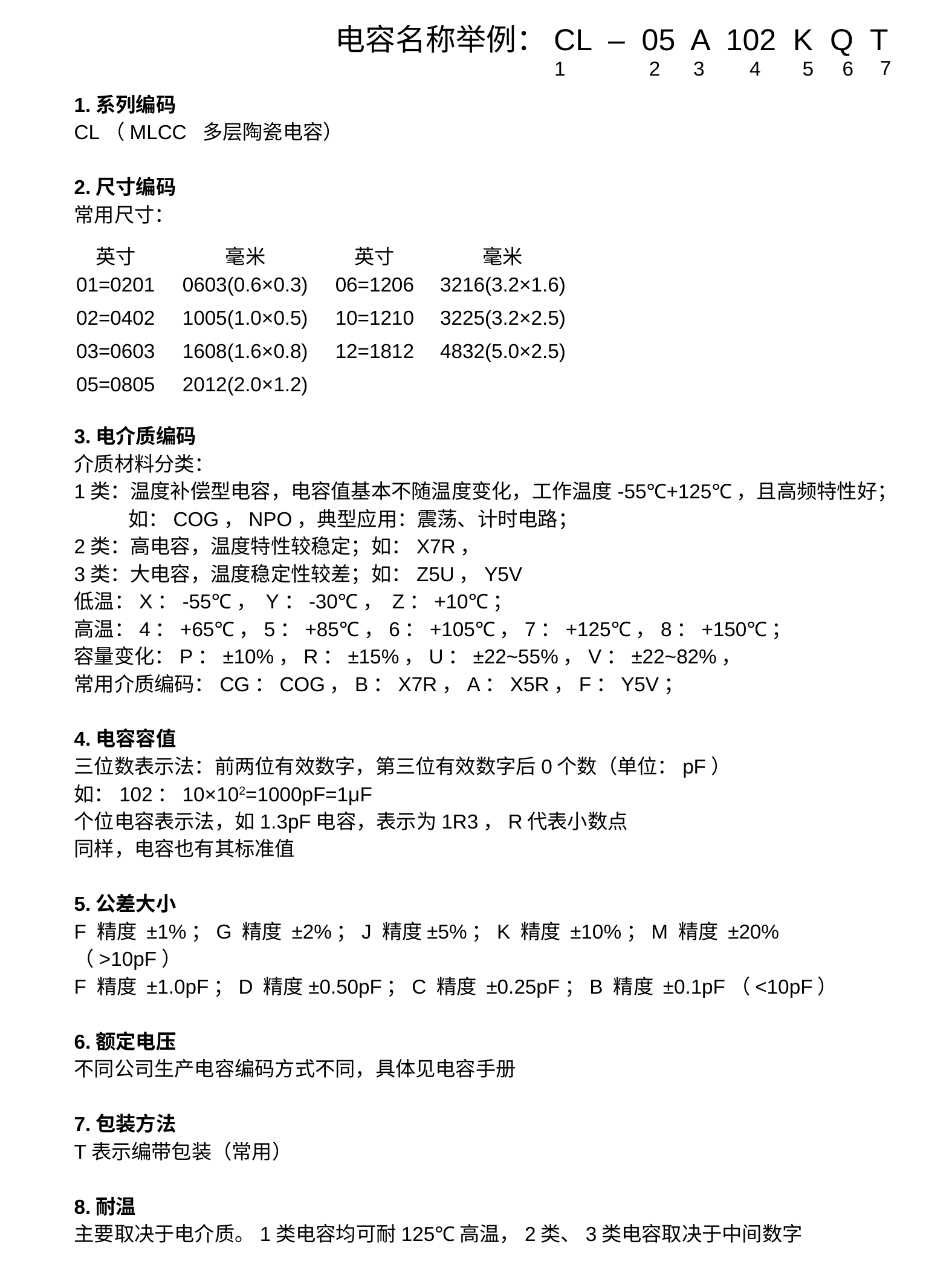

电容名称举例：CL  –  05  A  102  K  Q  T
7
1
2
3
4
5
6
1.系列编码
CL（MLCC  多层陶瓷电容）

2.尺寸编码
常用尺寸：

3.电介质编码
介质材料分类：
1类：温度补偿型电容，电容值基本不随温度变化，工作温度-55℃+125℃，且高频特性好；
 一 一如：COG，NPO，典型应用：震荡、计时电路；
2类：高电容，温度特性较稳定；如：X7R，
3类：大电容，温度稳定性较差；如：Z5U，Y5V
低温：X：-55℃， Y：-30℃， Z：+10℃；
高温：4：+65℃，5：+85℃，6：+105℃，7：+125℃，8：+150℃；
容量变化：P：±10%，R：±15%，U：±22~55%，V：±22~82%，
常用介质编码：CG：COG，B：X7R，A：X5R，F：Y5V；

4.电容容值
三位数表示法：前两位有效数字，第三位有效数字后0个数（单位：pF）
如：102：10×102=1000pF=1μF
个位电容表示法，如1.3pF电容，表示为1R3，R代表小数点
同样，电容也有其标准值

5.公差大小
F 精度 ±1%；G 精度 ±2%；J 精度±5%；K 精度 ±10%；M 精度 ±20%（>10pF）
F 精度 ±1.0pF；D 精度±0.50pF；C 精度 ±0.25pF；B 精度 ±0.1pF（<10pF）

6.额定电压
不同公司生产电容编码方式不同，具体见电容手册

7.包装方法
T表示编带包装（常用）

8.耐温
主要取决于电介质。1类电容均可耐125℃高温，2类、3类电容取决于中间数字
| 英寸 | 毫米 | 英寸 | 毫米 |
| --- | --- | --- | --- |
| 01=0201 | 0603(0.6×0.3) | 06=1206 | 3216(3.2×1.6) |
| 02=0402 | 1005(1.0×0.5) | 10=1210 | 3225(3.2×2.5) |
| 03=0603 | 1608(1.6×0.8) | 12=1812 | 4832(5.0×2.5) |
| 05=0805 | 2012(2.0×1.2) |  |  |